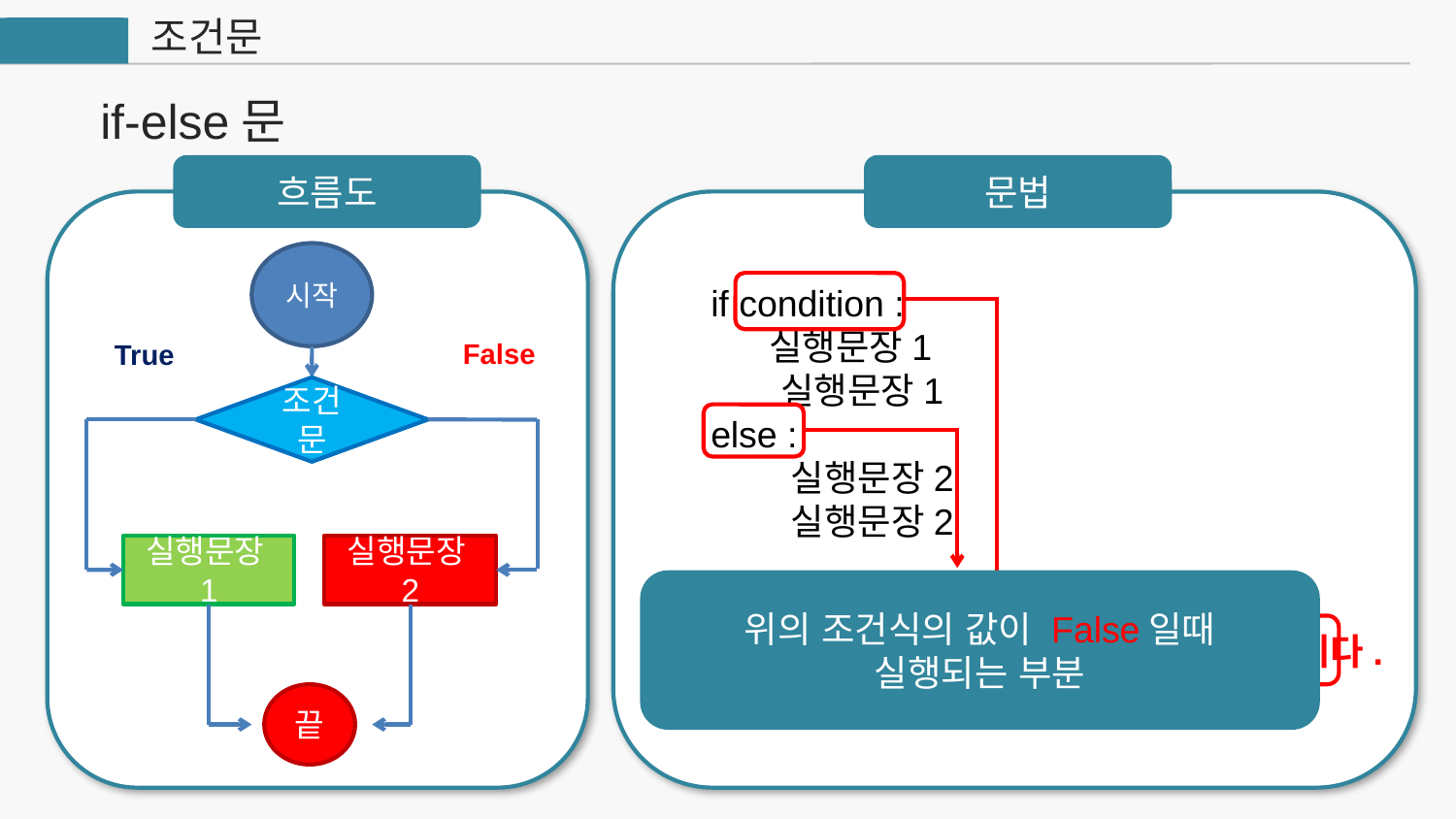

조건문

 Python
if-else문
흐름도
문법

시작
if condition :
      실행문장1
      실행문장1
else :
       실행문장2
       실행문장2

False
True
조건문

실행문장1
실행문장2
위의 조건식의 값이 False일때
실행되는 부분

조건식의 값이 True 혹은 False이여야합니다.
끝